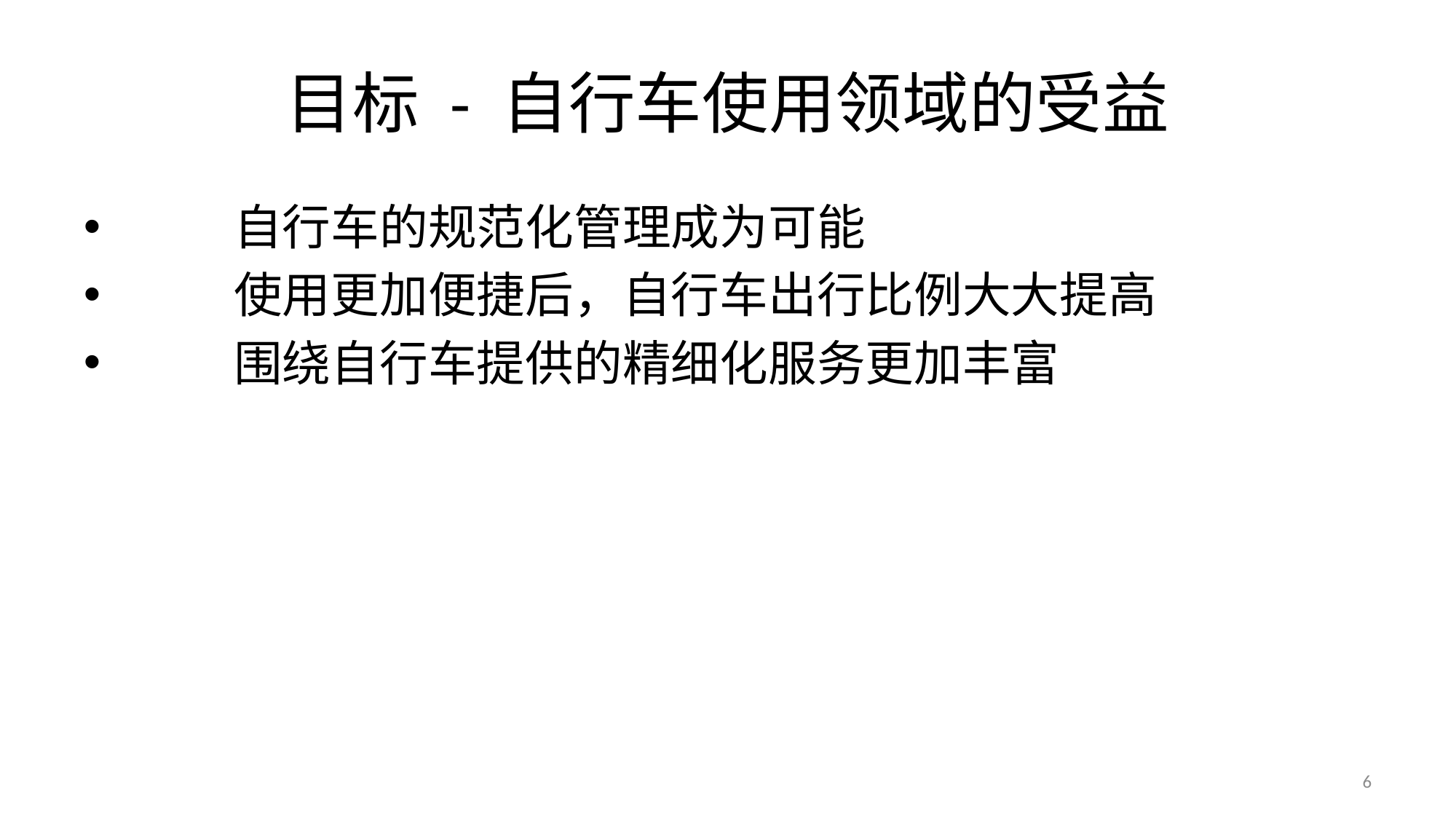

# 目标 - 自行车使用领域的受益
	自行车的规范化管理成为可能
	使用更加便捷后，自行车出行比例大大提高
	围绕自行车提供的精细化服务更加丰富

6